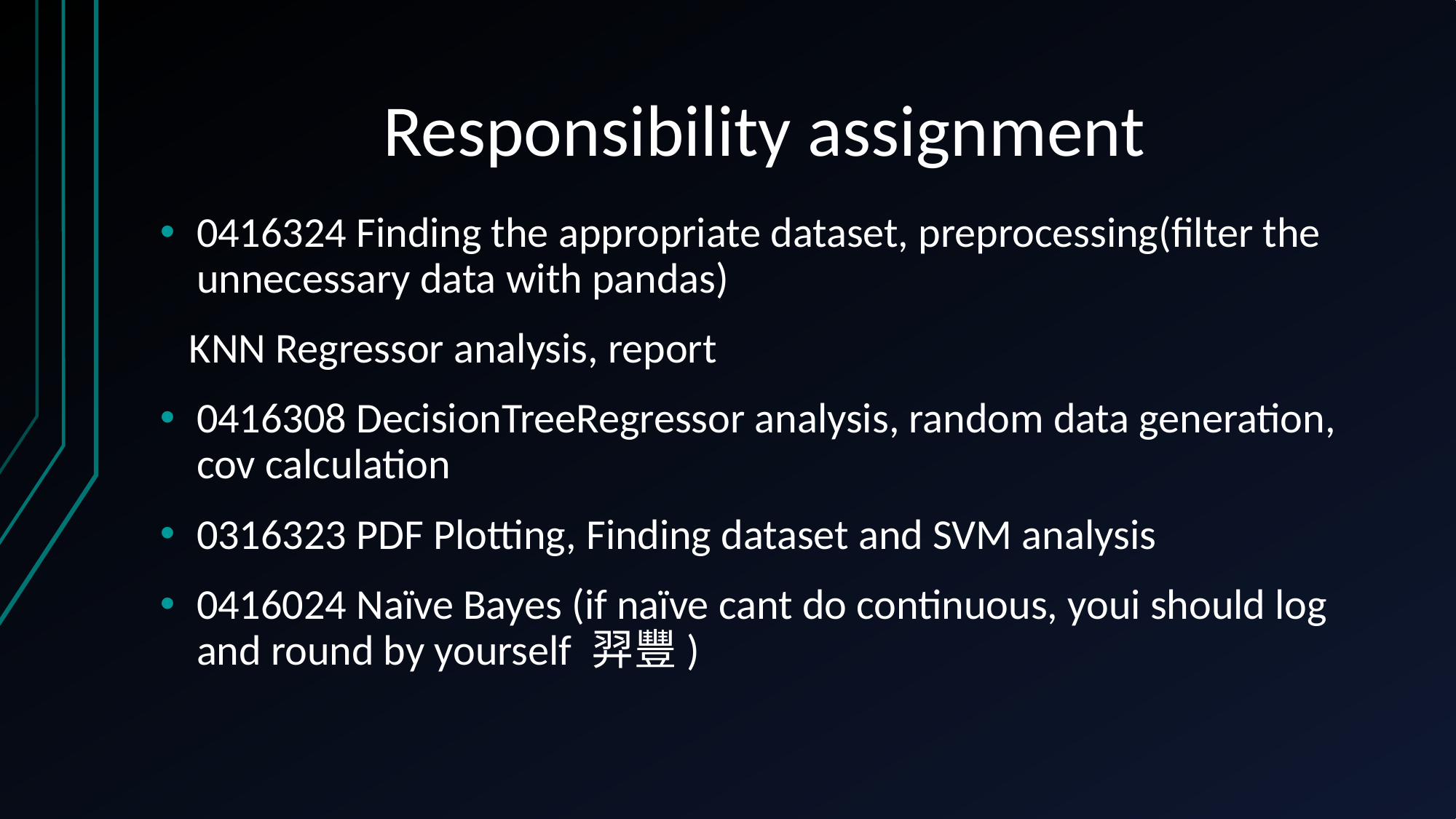

# Responsibility assignment
0416324 Finding the appropriate dataset, preprocessing(filter the unnecessary data with pandas)
   KNN Regressor analysis, report
0416308 DecisionTreeRegressor analysis, random data generation, cov calculation
0316323 PDF Plotting, Finding dataset and SVM analysis
0416024 Naïve Bayes (if naïve cant do continuous, youi should log and round by yourself 羿豐)